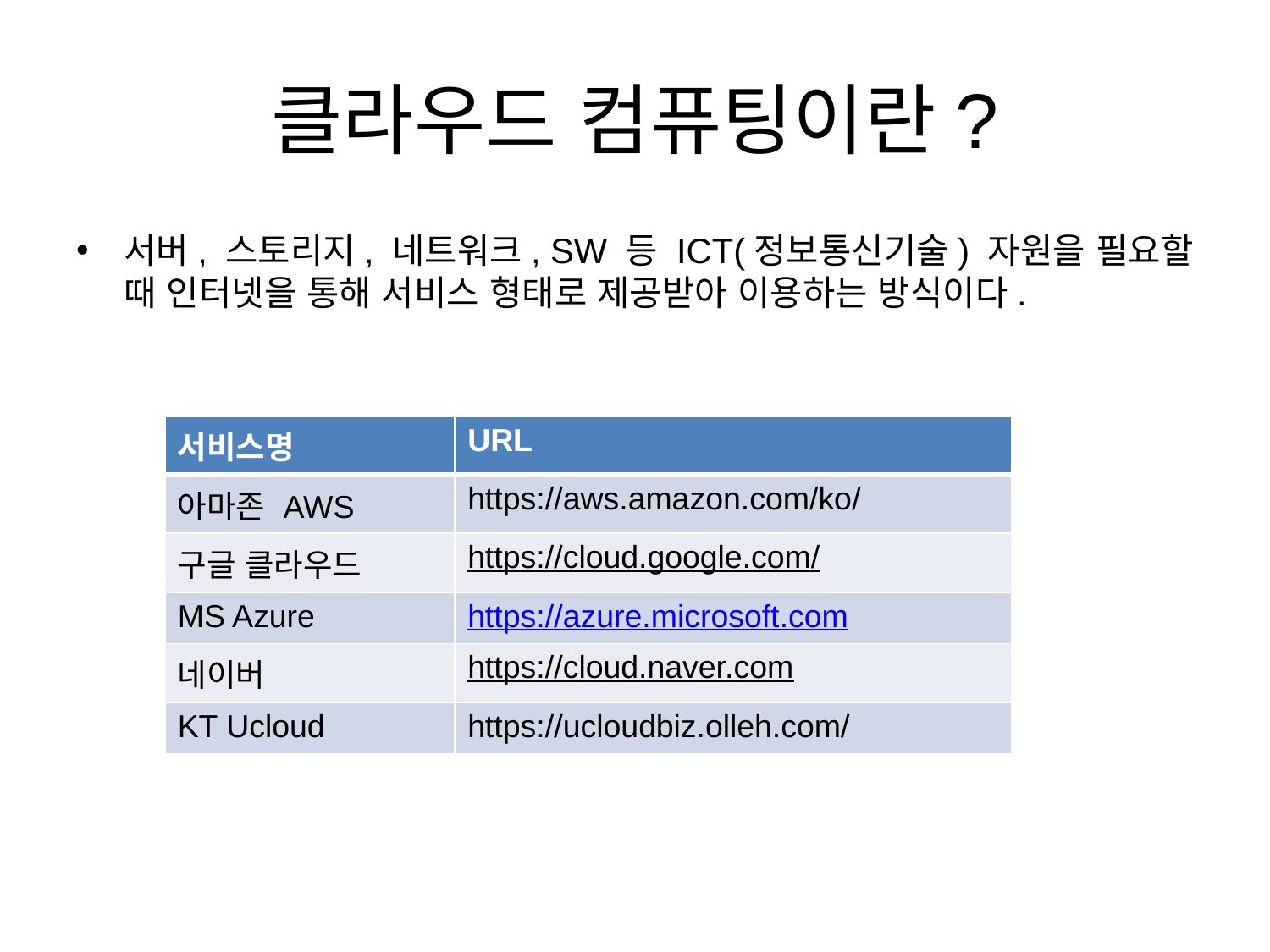

# 클라우드 컴퓨팅이란?
서버, 스토리지, 네트워크, SW 등 ICT(정보통신기술) 자원을 필요할 때 인터넷을 통해 서비스 형태로 제공받아 이용하는 방식이다.

| 서비스명 | URL |
| --- | --- |
| 아마존 AWS | https://aws.amazon.com/ko/ |
| 구글 클라우드 | https://cloud.google.com/ |
| MS Azure | https://azure.microsoft.com |
| 네이버 | https://cloud.naver.com |
| KT Ucloud | https://ucloudbiz.olleh.com/ |